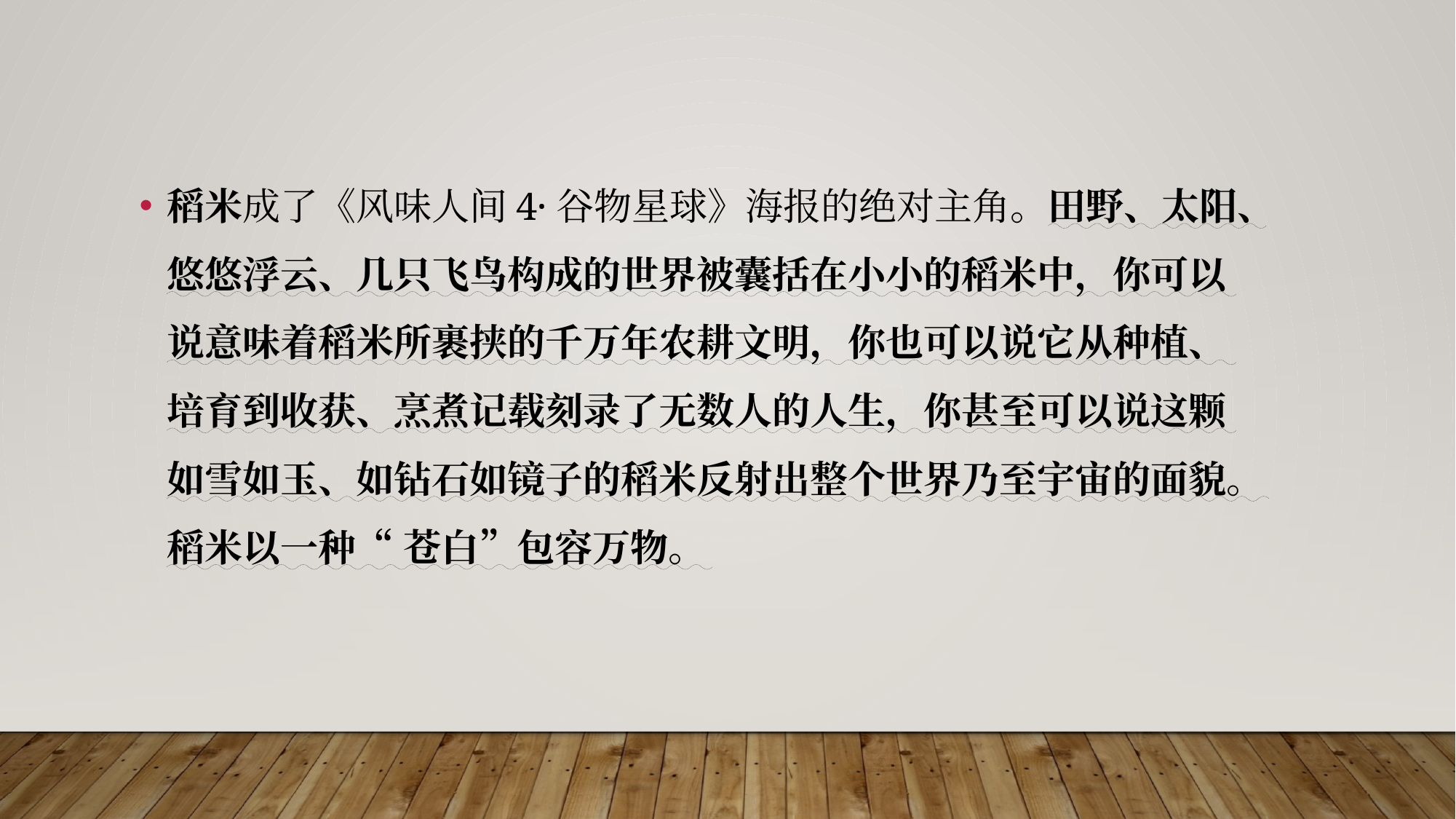

稻米成了《风味人间4·谷物星球》海报的绝对主角。田野、太阳、悠悠浮云、几只飞鸟构成的世界被囊括在小小的稻米中，你可以说意味着稻米所裹挟的千万年农耕文明，你也可以说它从种植、培育到收获、烹煮记载刻录了无数人的人生，你甚至可以说这颗如雪如玉、如钻石如镜子的稻米反射出整个世界乃至宇宙的面貌。稻米以一种“ 苍白”包容万物。